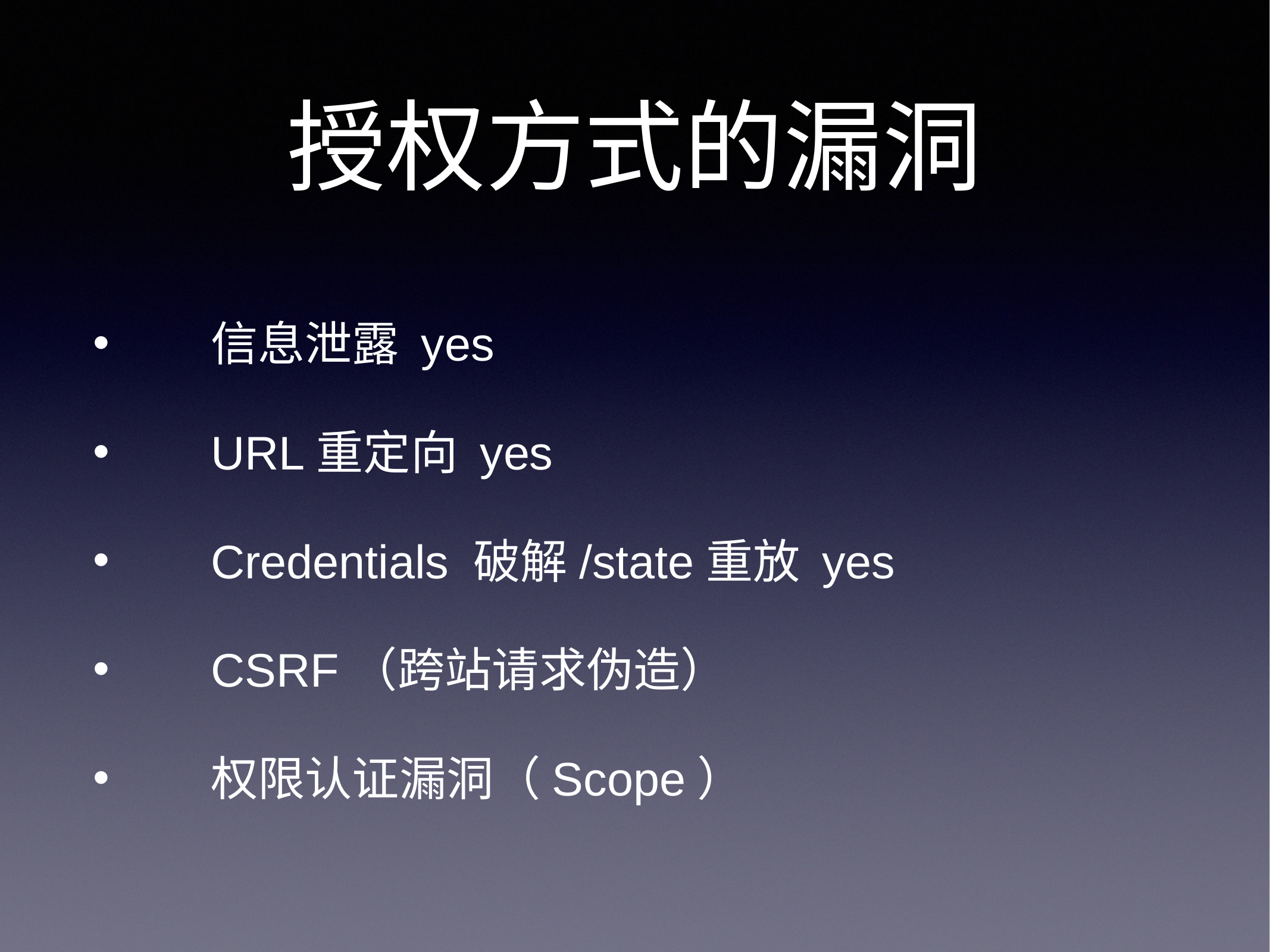

# 授权方式的漏洞
信息泄露 yes
URL重定向 yes
Credentials 破解/state重放 yes
CSRF（跨站请求伪造）
权限认证漏洞（Scope）